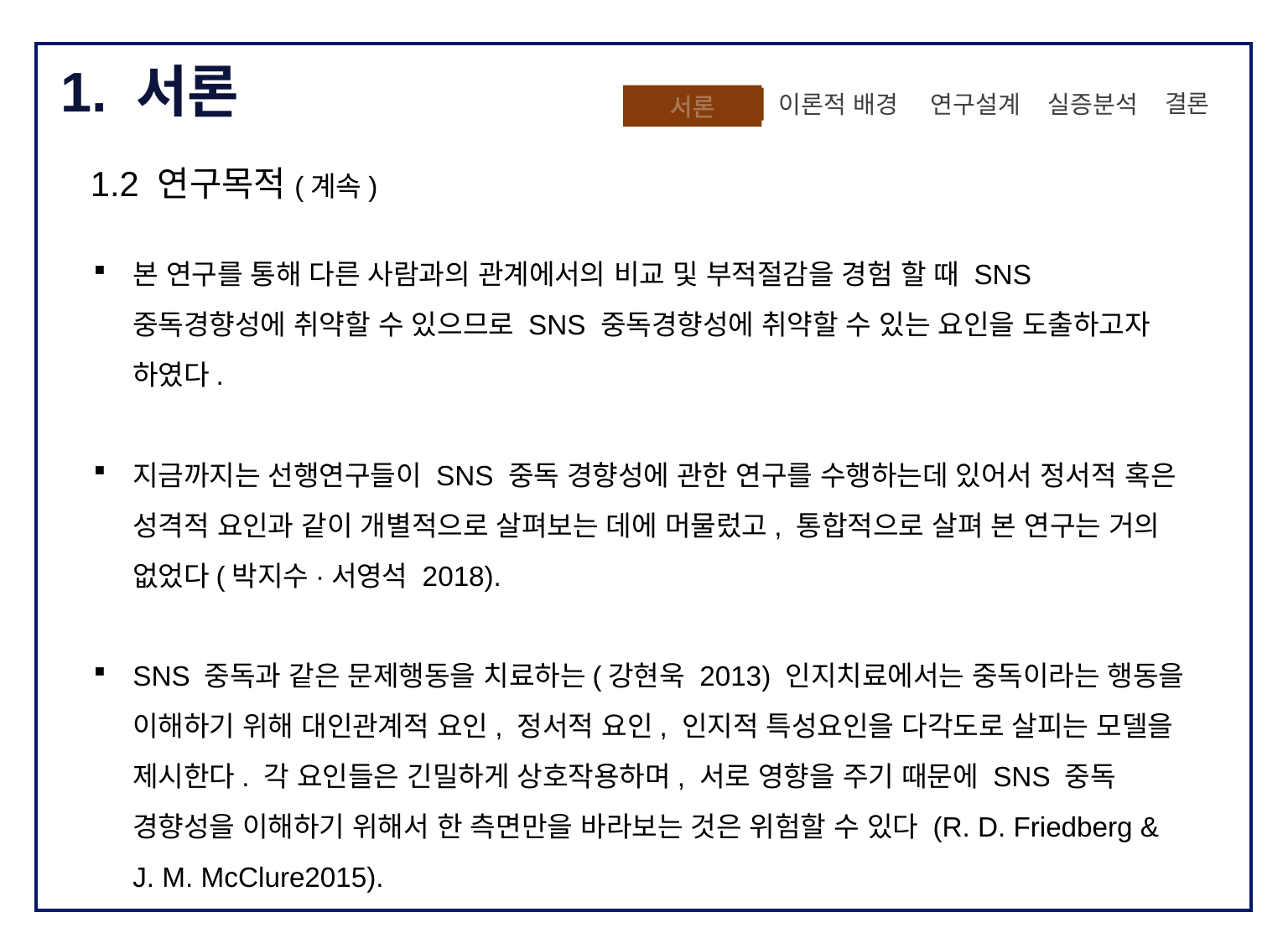

1. 서론
 결론
실증분석
이론적 배경
 연구설계
서론

1.2 연구목적(계속)
본 연구를 통해 다른 사람과의 관계에서의 비교 및 부적절감을 경험 할 때 SNS 중독경향성에 취약할 수 있으므로 SNS 중독경향성에 취약할 수 있는 요인을 도출하고자 하였다.

지금까지는 선행연구들이 SNS 중독 경향성에 관한 연구를 수행하는데 있어서 정서적 혹은 성격적 요인과 같이 개별적으로 살펴보는 데에 머물렀고, 통합적으로 살펴 본 연구는 거의 없었다(박지수·서영석 2018).

SNS 중독과 같은 문제행동을 치료하는(강현욱 2013) 인지치료에서는 중독이라는 행동을 이해하기 위해 대인관계적 요인, 정서적 요인, 인지적 특성요인을 다각도로 살피는 모델을 제시한다. 각 요인들은 긴밀하게 상호작용하며, 서로 영향을 주기 때문에 SNS 중독 경향성을 이해하기 위해서 한 측면만을 바라보는 것은 위험할 수 있다 (R. D. Friedberg & J. M. McClure2015).